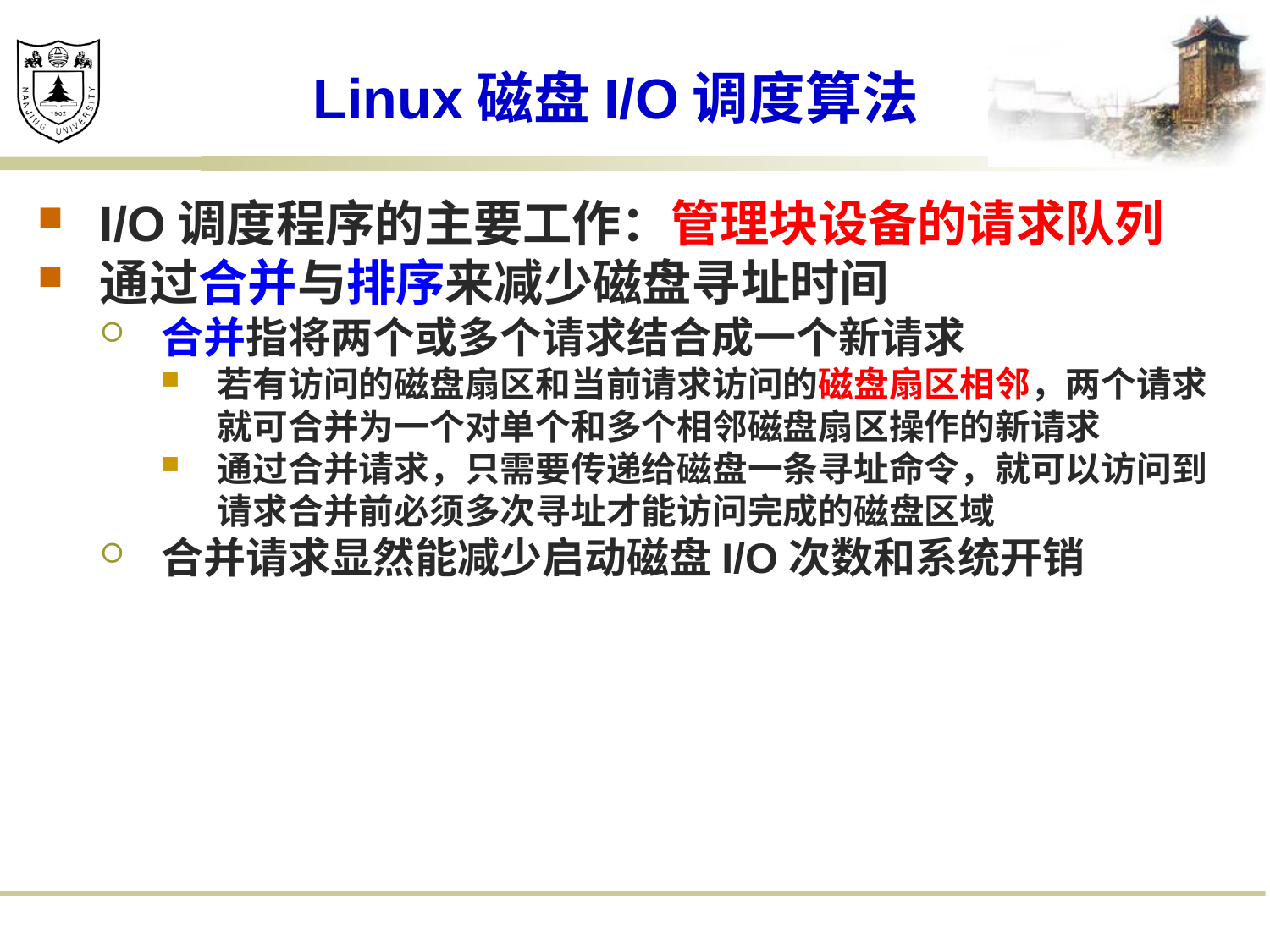

# Linux磁盘I/O调度算法
I/O调度程序的主要工作：管理块设备的请求队列
通过合并与排序来减少磁盘寻址时间
合并指将两个或多个请求结合成一个新请求
若有访问的磁盘扇区和当前请求访问的磁盘扇区相邻，两个请求就可合并为一个对单个和多个相邻磁盘扇区操作的新请求
通过合并请求，只需要传递给磁盘一条寻址命令，就可以访问到请求合并前必须多次寻址才能访问完成的磁盘区域
合并请求显然能减少启动磁盘I/O次数和系统开销

73